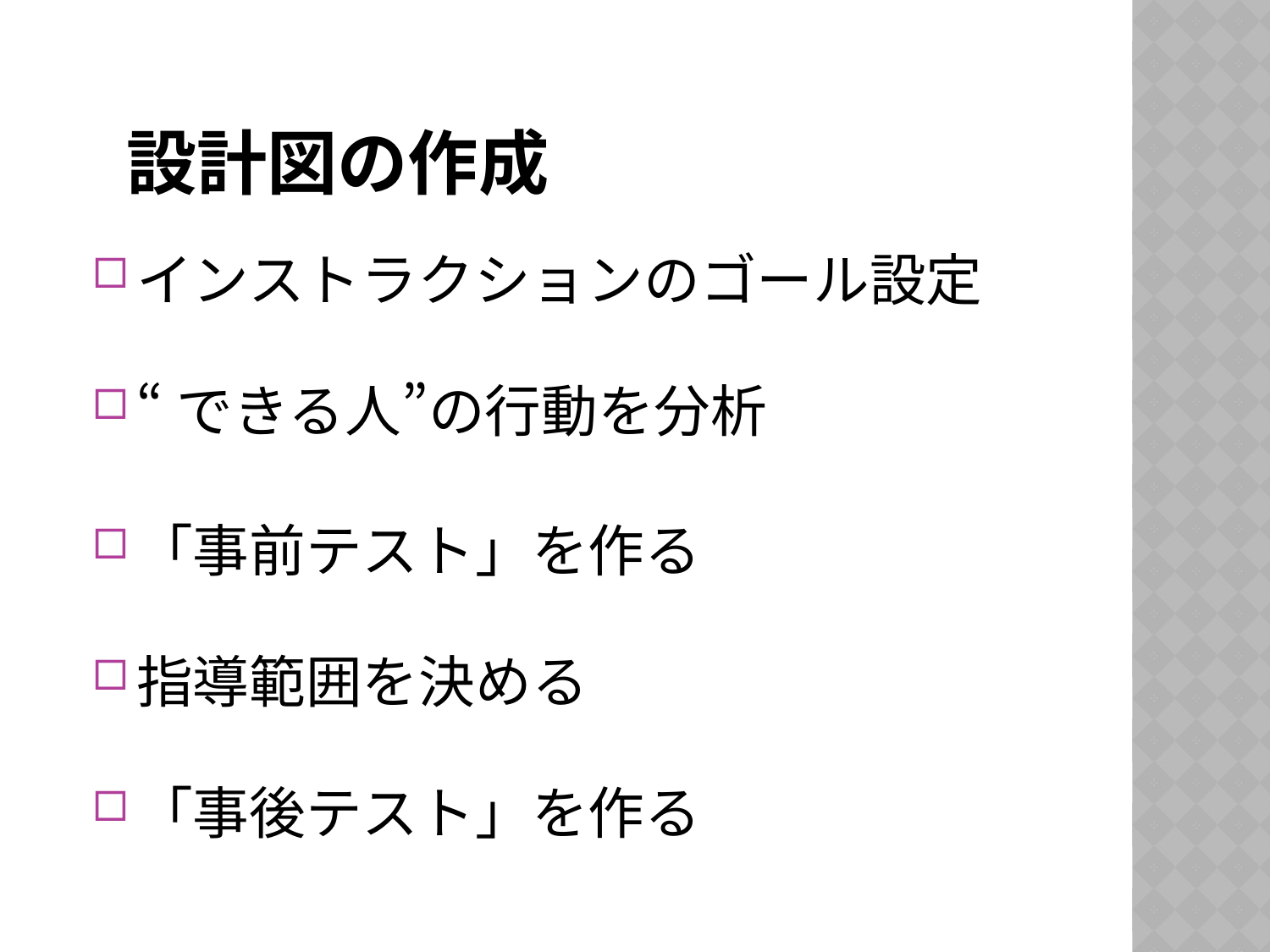

# 設計図の作成
インストラクションのゴール設定

“できる人”の行動を分析

「事前テスト」を作る

指導範囲を決める

「事後テスト」を作る